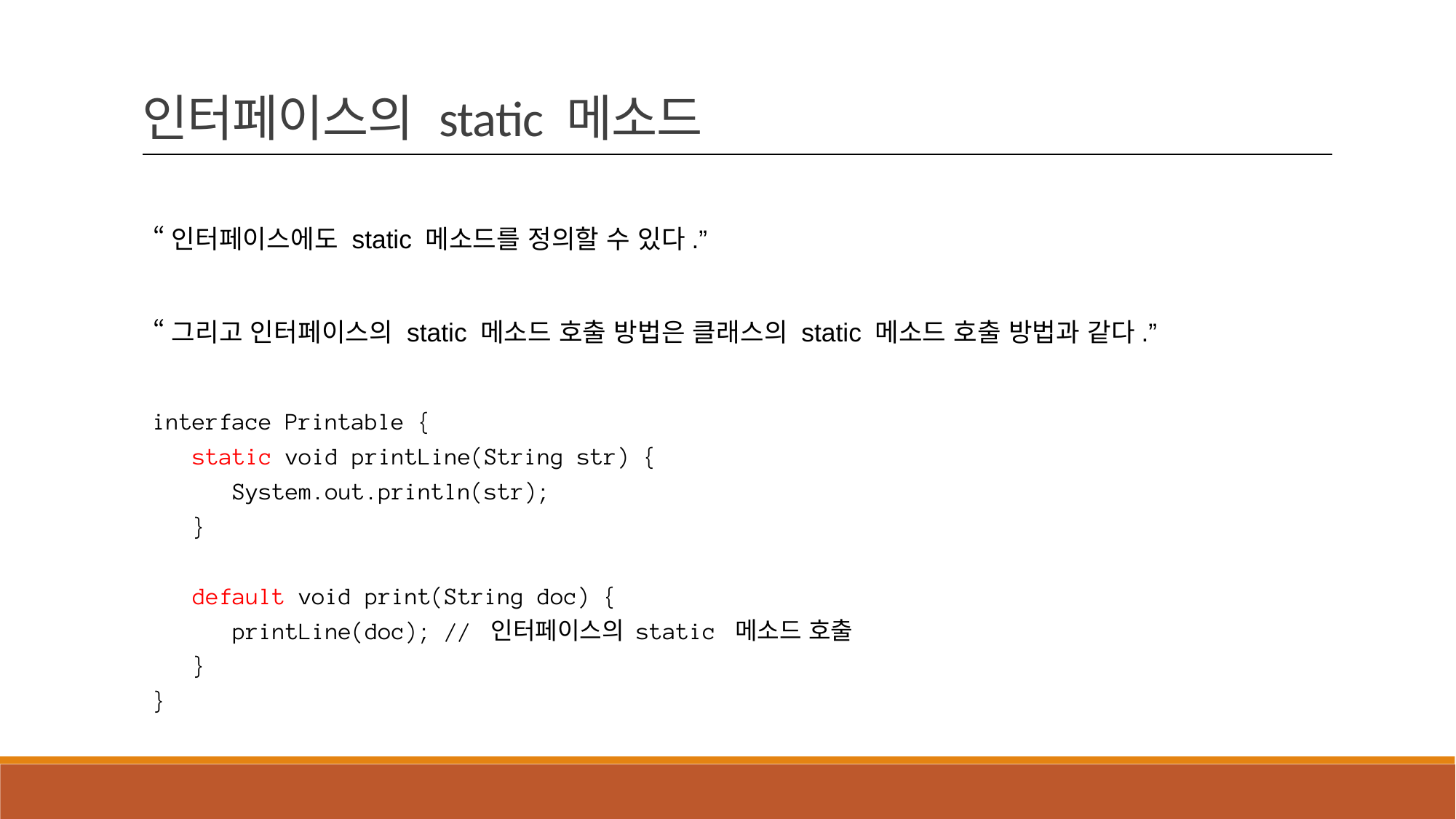

인터페이스의 static 메소드
“인터페이스에도 static 메소드를 정의할 수 있다.”
“그리고 인터페이스의 static 메소드 호출 방법은 클래스의 static 메소드 호출 방법과 같다.”
interface Printable {
   static void printLine(String str) {
      System.out.println(str);
   }

   default void print(String doc) {
      printLine(doc); // 인터페이스의 static 메소드 호출
   }
}